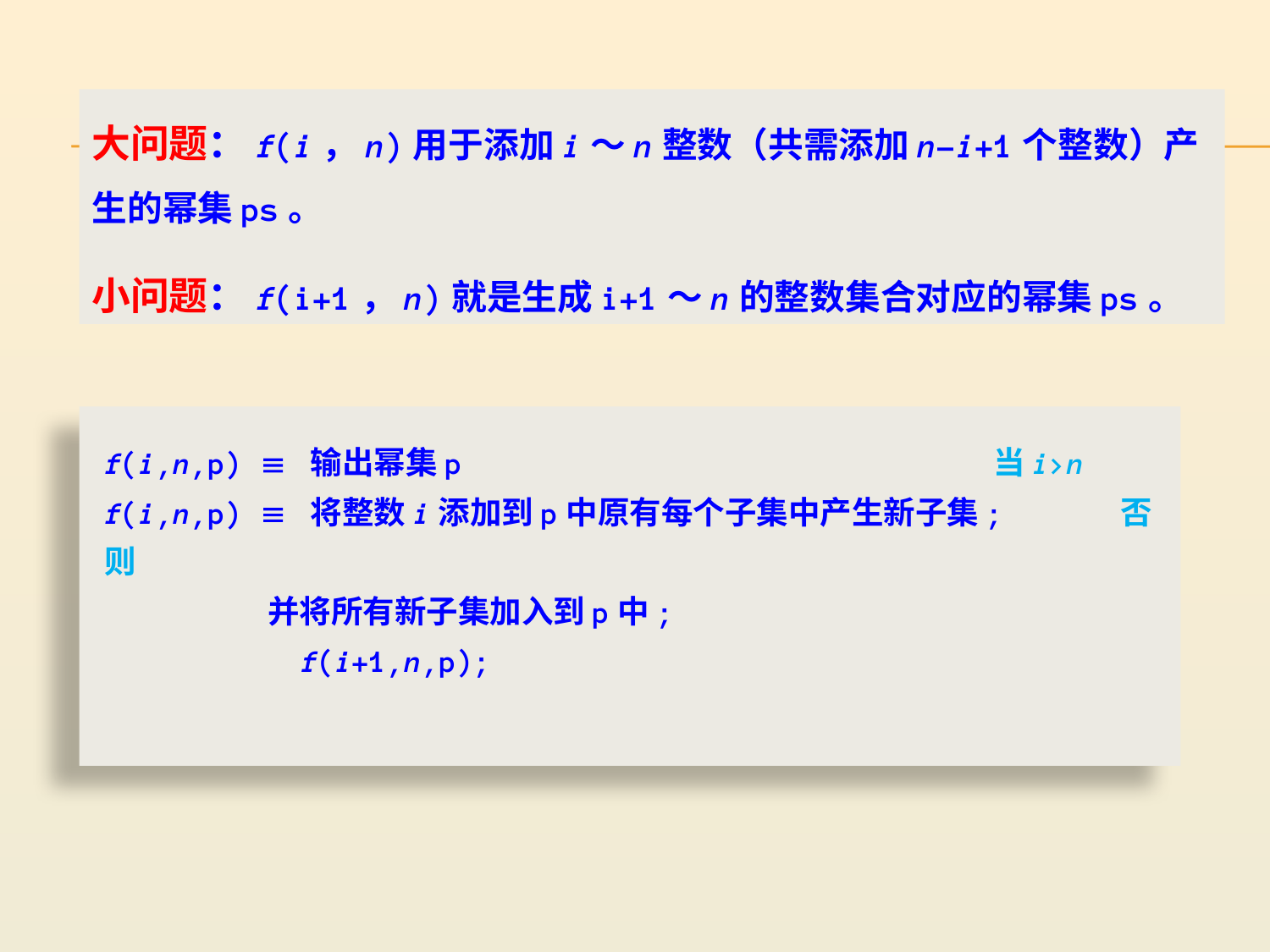

大问题：f(i，n)用于添加i～n整数（共需添加n-i+1个整数）产生的幂集ps。
小问题：f(i+1，n)就是生成i+1～n的整数集合对应的幂集ps。
f(i,n,p) ≡ 输出幂集p					当i>n
f(i,n,p) ≡ 将整数i添加到p中原有每个子集中产生新子集;	否则
	    并将所有新子集加入到p中;
	    f(i+1,n,p);